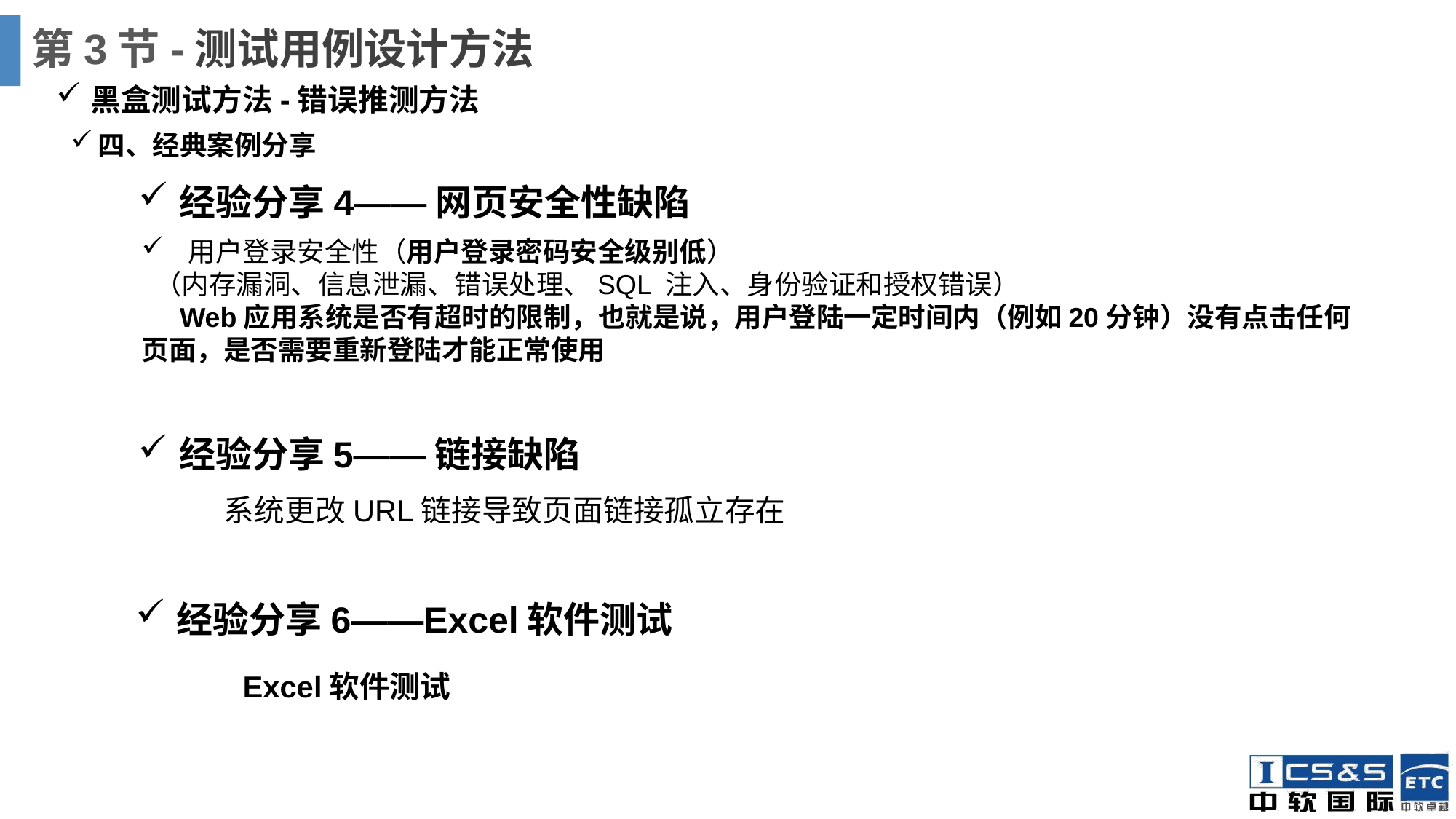

# 第3节-测试用例设计方法
黑盒测试方法-错误推测方法
四、经典案例分享
经验分享4——网页安全性缺陷
 用户登录安全性（用户登录密码安全级别低）
 （内存漏洞、信息泄漏、错误处理、SQL 注入、身份验证和授权错误）
     Web应用系统是否有超时的限制，也就是说，用户登陆一定时间内（例如20分钟）没有点击任何页面，是否需要重新登陆才能正常使用

经验分享5——链接缺陷
   系统更改URL链接导致页面链接孤立存在
经验分享6——Excel软件测试
Excel软件测试